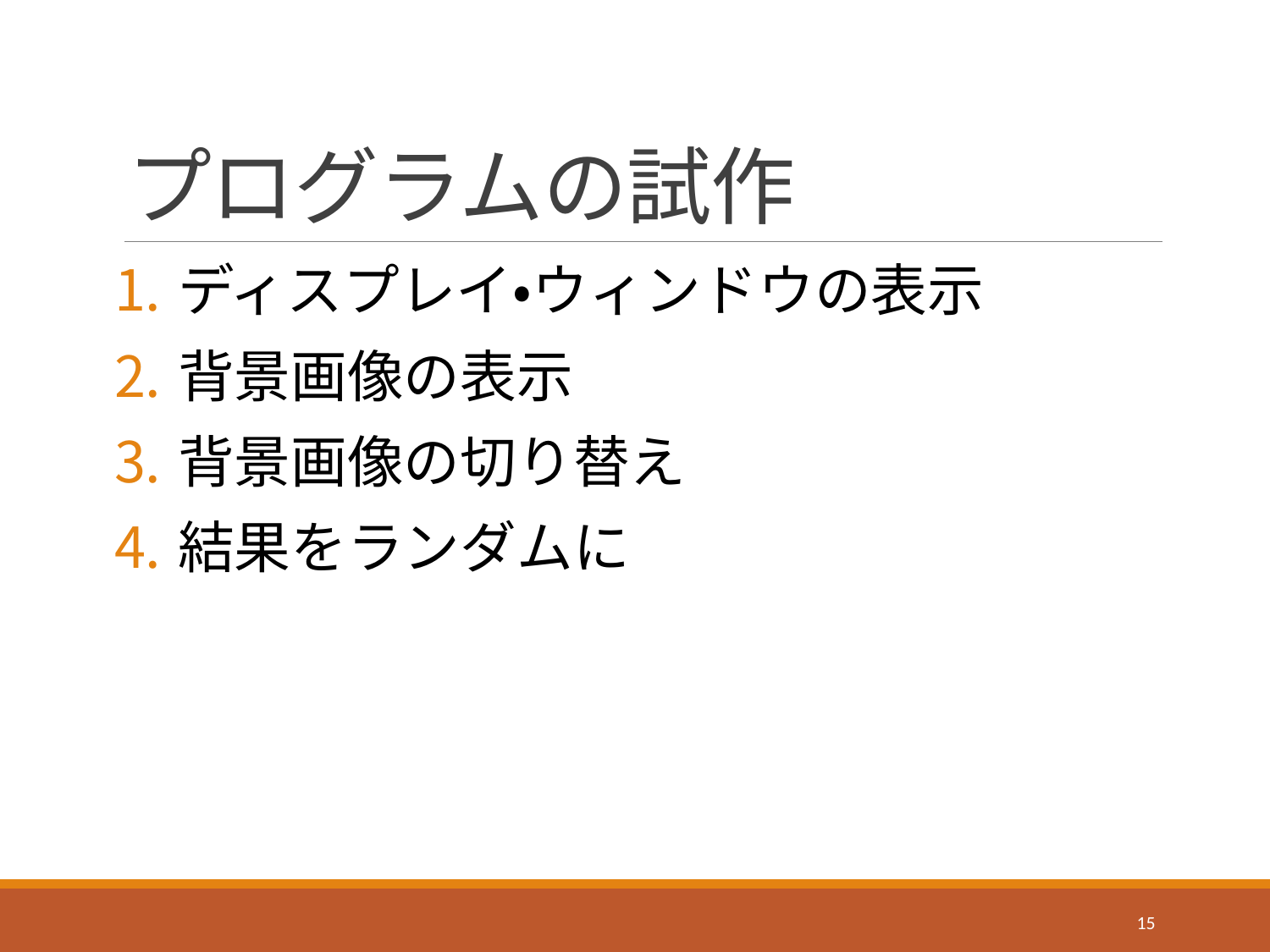

# プログラムの試作
ディスプレイ・ウィンドウの表示
背景画像の表示
背景画像の切り替え
結果をランダムに
15